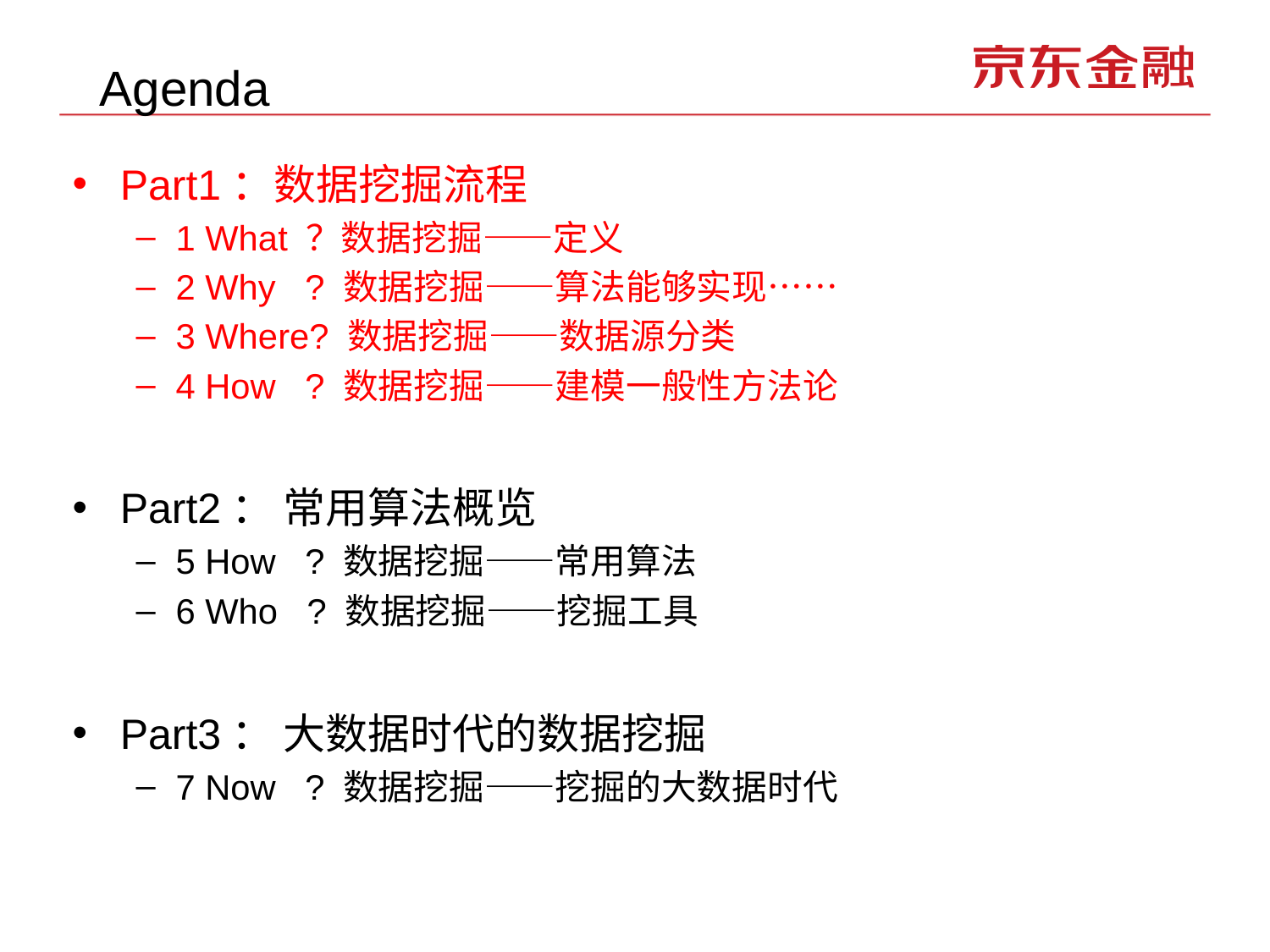

# Agenda
Part1：数据挖掘流程
1 What ？数据挖掘——定义
2 Why   ? 数据挖掘——算法能够实现……
3 Where? 数据挖掘——数据源分类
4 How   ? 数据挖掘——建模一般性方法论

Part2： 常用算法概览
5 How   ? 数据挖掘——常用算法
6 Who   ? 数据挖掘——挖掘工具

Part3： 大数据时代的数据挖掘
7 Now   ? 数据挖掘——挖掘的大数据时代